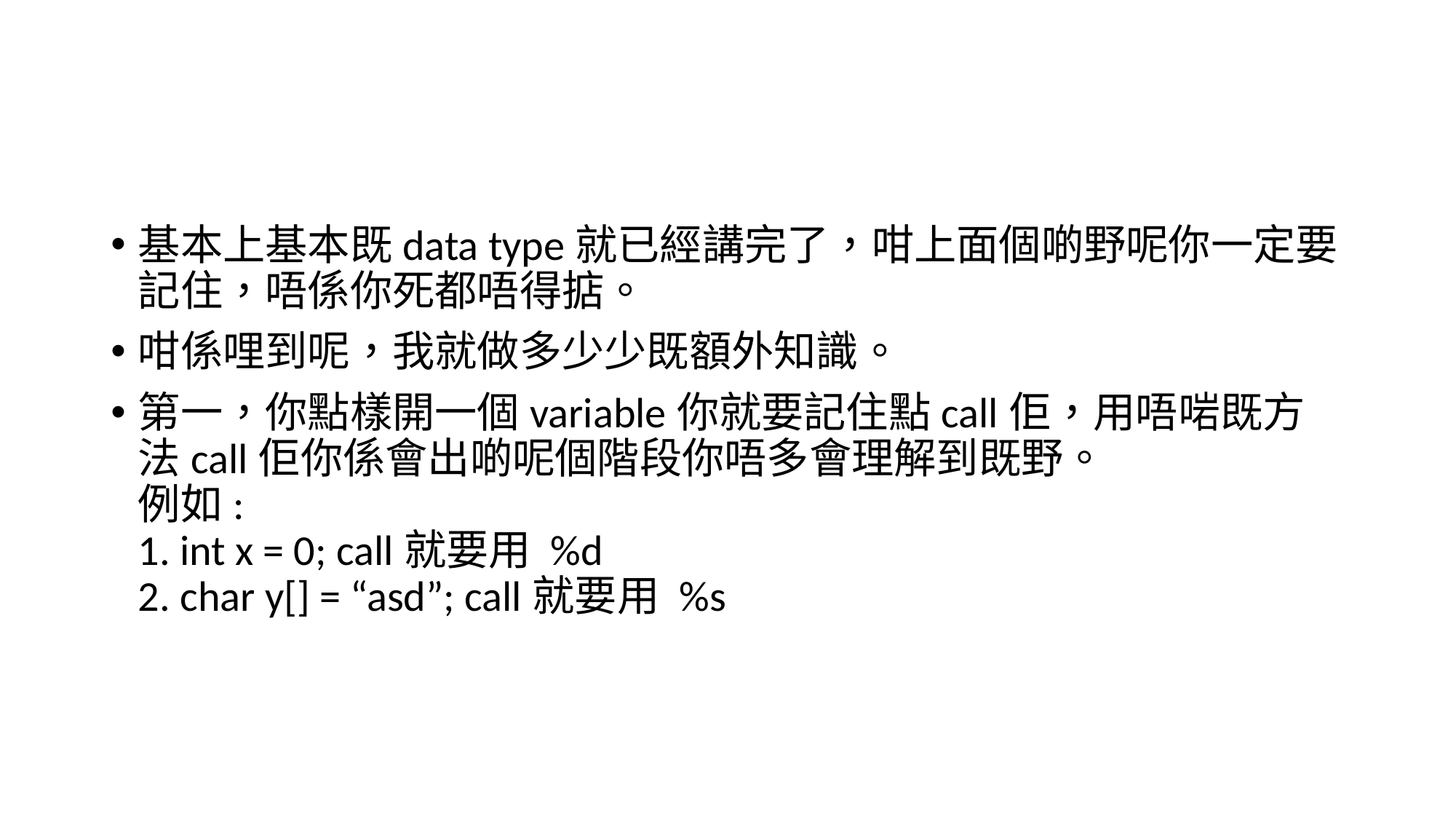

#
基本上基本既data type就已經講完了，咁上面個啲野呢你一定要記住，唔係你死都唔得掂。
咁係哩到呢，我就做多少少既額外知識。
第一，你點樣開一個variable你就要記住點call佢，用唔啱既方法call佢你係會出啲呢個階段你唔多會理解到既野。
例如:
1. int x = 0; call就要用 %d
2. char y[] = “asd”; call就要用 %s